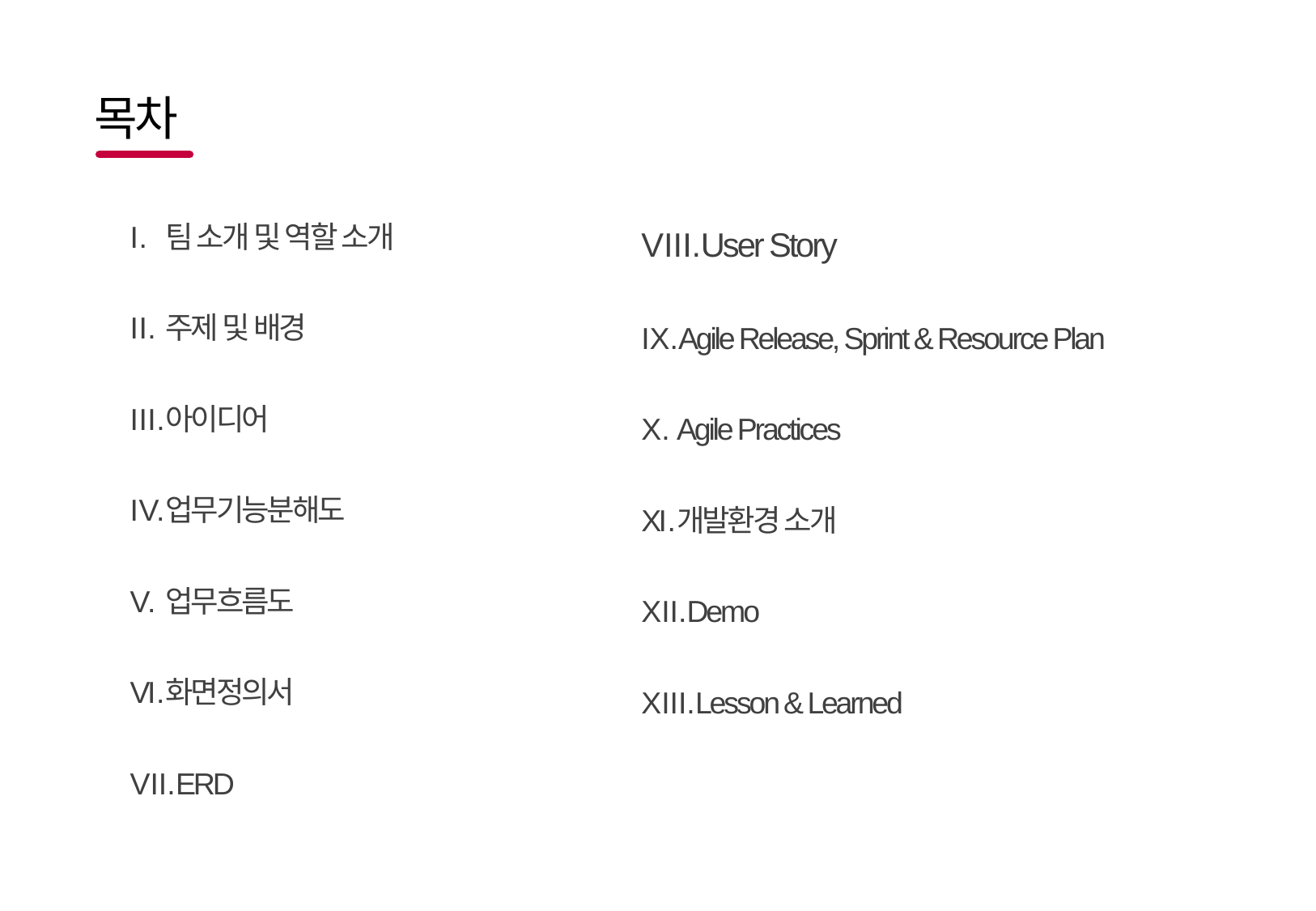

목차
팀 소개 및 역할 소개
주제 및 배경
아이디어
업무기능분해도
업무흐름도
화면정의서
ERD
User Story
Agile Release, Sprint & Resource Plan
Agile Practices
개발환경 소개
Demo
Lesson & Learned